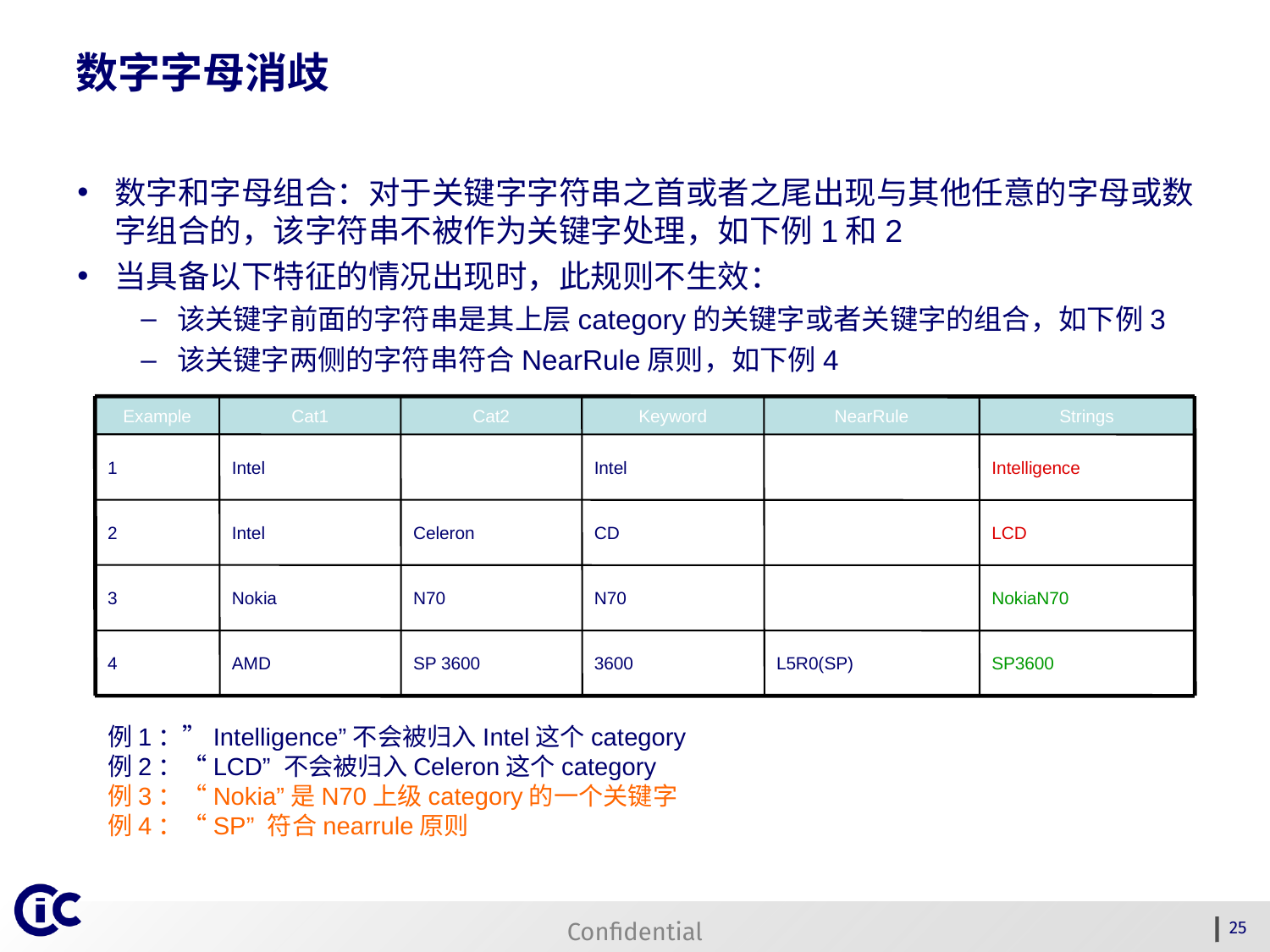

数字字母消歧
数字和字母组合：对于关键字字符串之首或者之尾出现与其他任意的字母或数字组合的，该字符串不被作为关键字处理，如下例1和2
当具备以下特征的情况出现时，此规则不生效：
该关键字前面的字符串是其上层category的关键字或者关键字的组合，如下例3
该关键字两侧的字符串符合NearRule原则，如下例4
Example

Cat1

Cat2

Keyword

NearRule

Strings

1

Intel

Intel

Intelligence
2

Intel
Celeron
CD

LCD
3

Nokia
N70
N70

NokiaN70
4

AMD
SP 3600
3600
L5R0(SP)
SP3600

例1：”Intelligence”不会被归入Intel这个category
例2：“LCD” 不会被归入Celeron这个category
例3：“Nokia”是N70上级category的一个关键字
例4：“SP” 符合nearrule原则